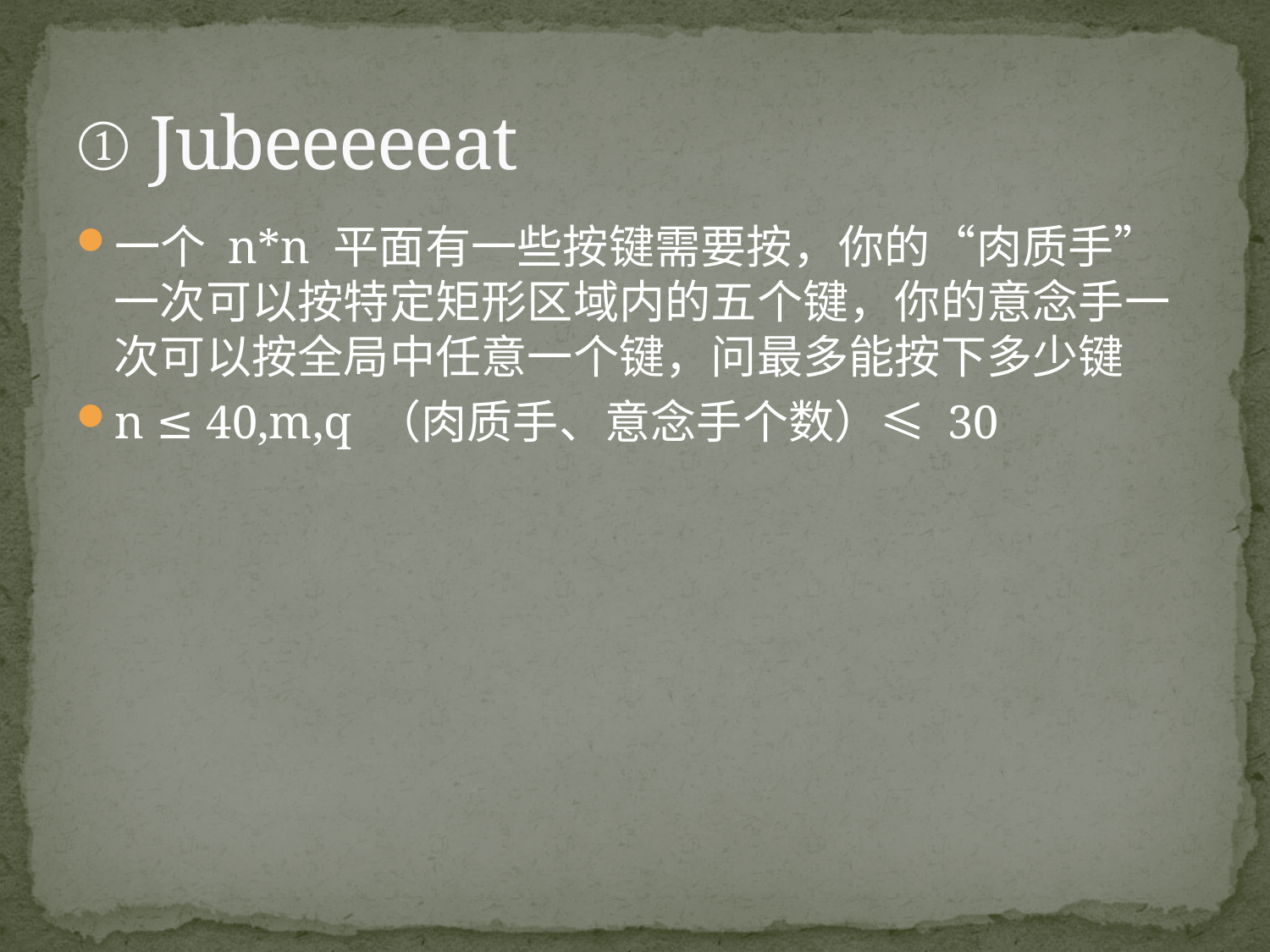

# ① Jubeeeeeat
一个 n*n 平面有一些按键需要按，你的“肉质手”一次可以按特定矩形区域内的五个键，你的意念手一次可以按全局中任意一个键，问最多能按下多少键
n ≤ 40,m,q （肉质手、意念手个数）≤ 30